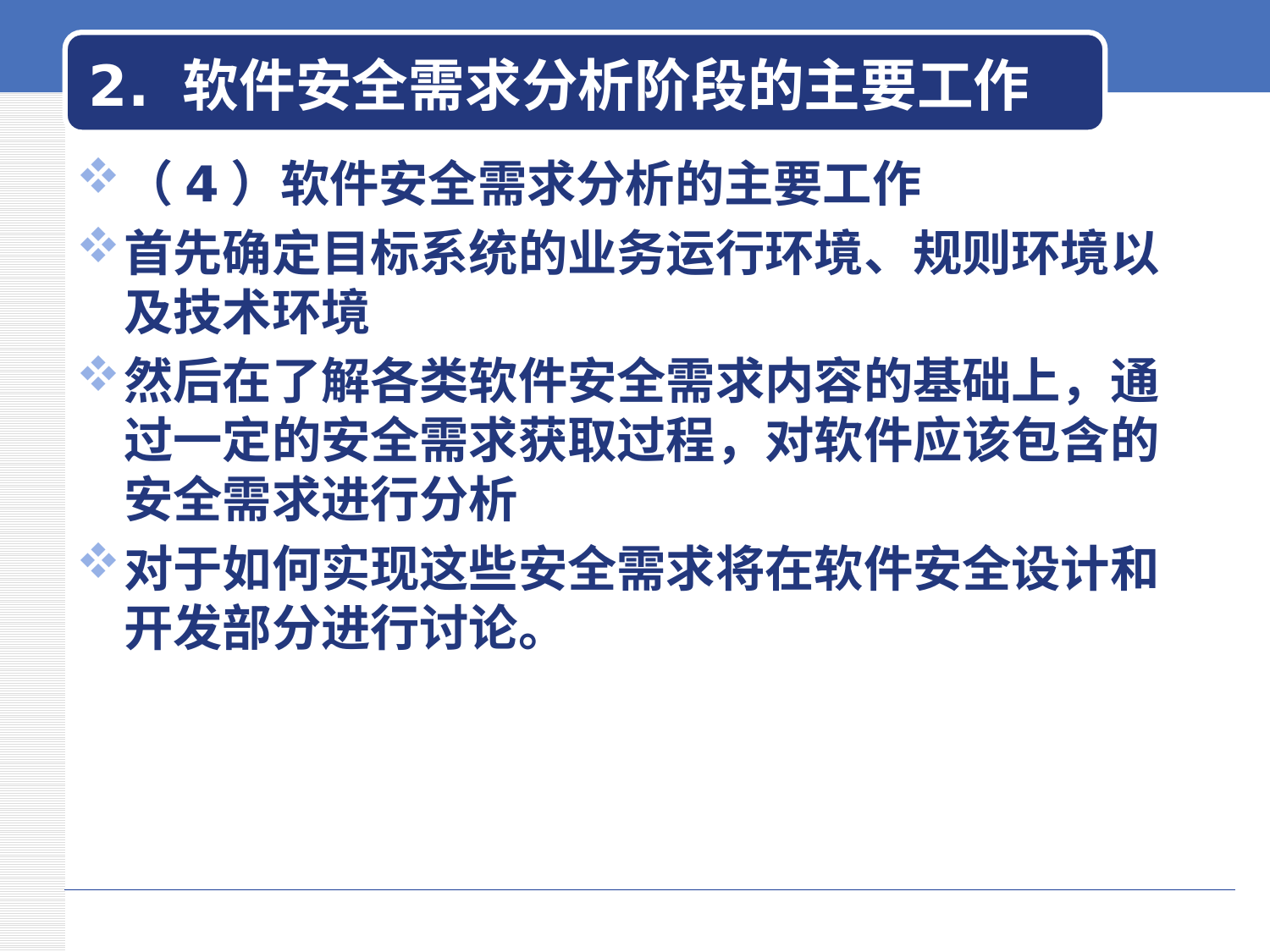

# 2. 软件安全需求分析阶段的主要工作
（4）软件安全需求分析的主要工作
首先确定目标系统的业务运行环境、规则环境以及技术环境
然后在了解各类软件安全需求内容的基础上，通过一定的安全需求获取过程，对软件应该包含的安全需求进行分析
对于如何实现这些安全需求将在软件安全设计和开发部分进行讨论。